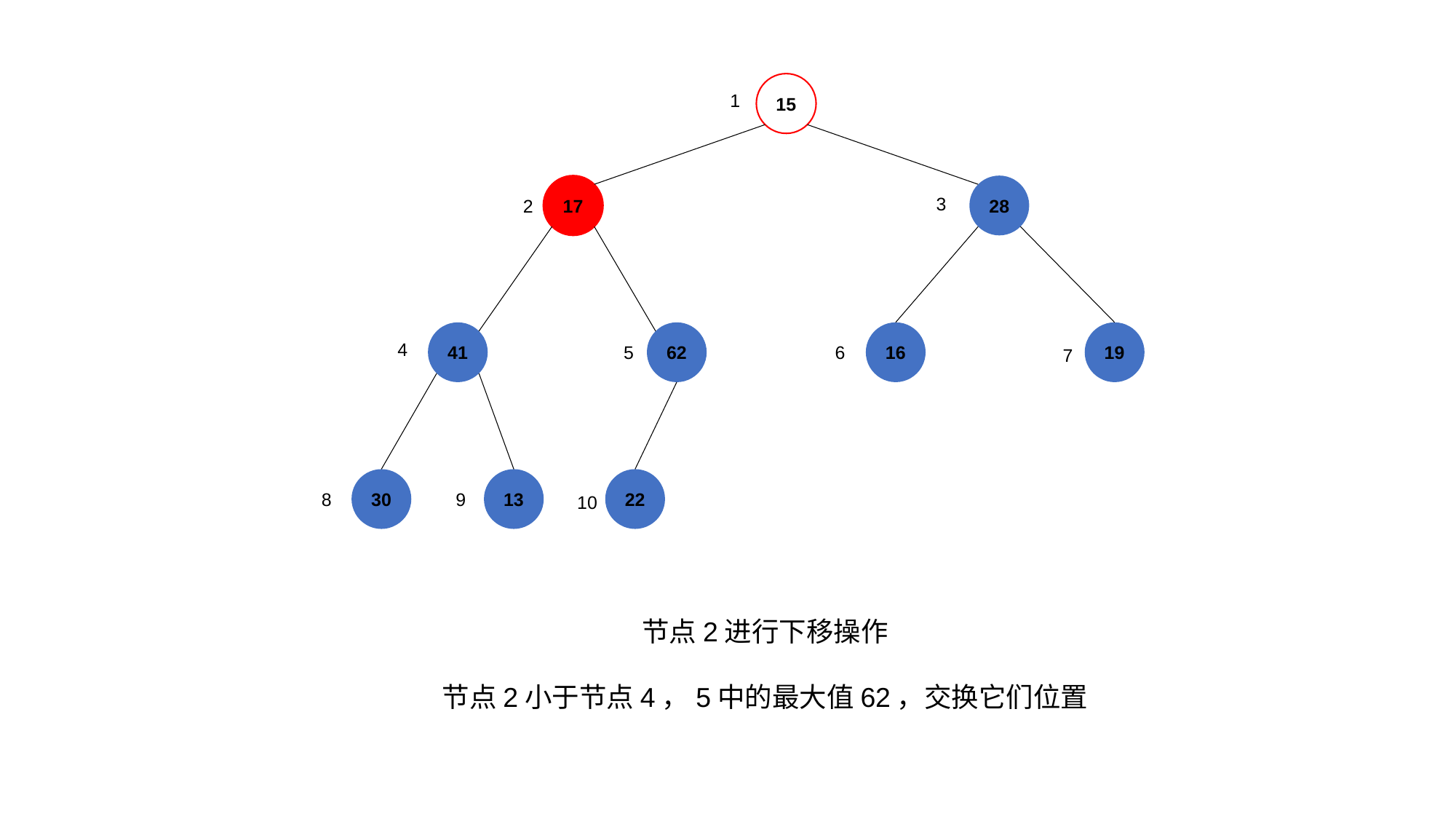

15
1
17
28
3
2
41
62
16
19
4
5
6
7
30
13
22
10
8
9
节点2进行下移操作

节点2小于节点4，5中的最大值62，交换它们位置